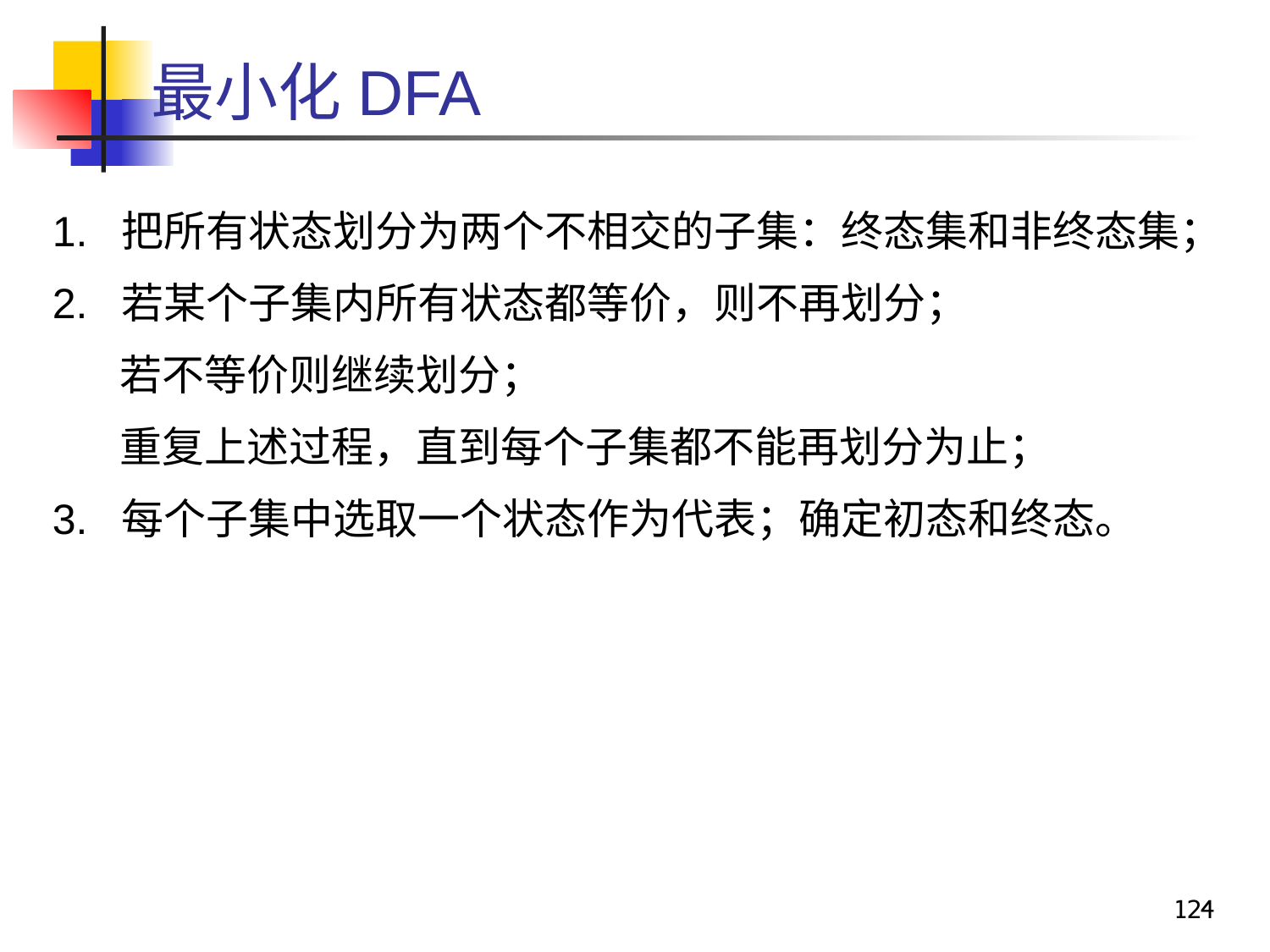

# 最小化DFA
1.  把所有状态划分为两个不相交的子集：终态集和非终态集；
2.  若某个子集内所有状态都等价，则不再划分；
	 若不等价则继续划分；
	 重复上述过程，直到每个子集都不能再划分为止；
3.  每个子集中选取一个状态作为代表；确定初态和终态。

124